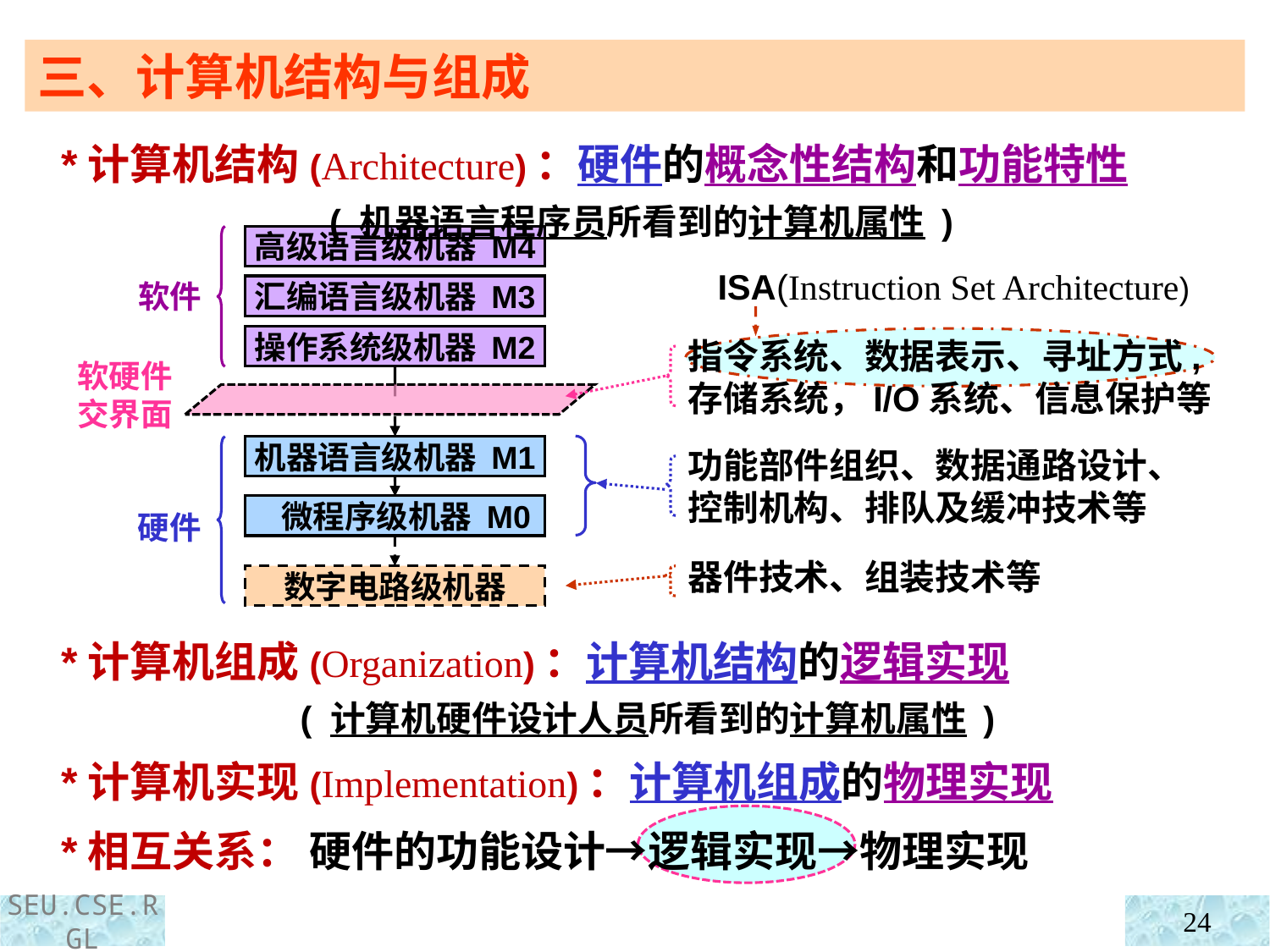

三、计算机结构与组成
  *计算机结构(Architecture)：硬件的概念性结构和功能特性
                              ( 机器语言程序员所看到的计算机属性 )
高级语言级机器 M4

软件
汇编语言级机器 M3
操作系统级机器 M2
软硬件交界面

机器语言级机器 M1

  微程序级机器 M0
硬件
ISA(Instruction Set Architecture)

指令系统、数据表示、寻址方式,
存储系统，I/O系统、信息保护等

功能部件组织、数据通路设计、控制机构、排队及缓冲技术等

数字电路级机器
器件技术、组装技术等

  *计算机组成(Organization)：计算机结构的逻辑实现
                           ( 计算机硬件设计人员所看到的计算机属性 )
  *计算机实现(Implementation)：计算机组成的物理实现
  *相互关系： 硬件的功能设计→逻辑实现→物理实现

24